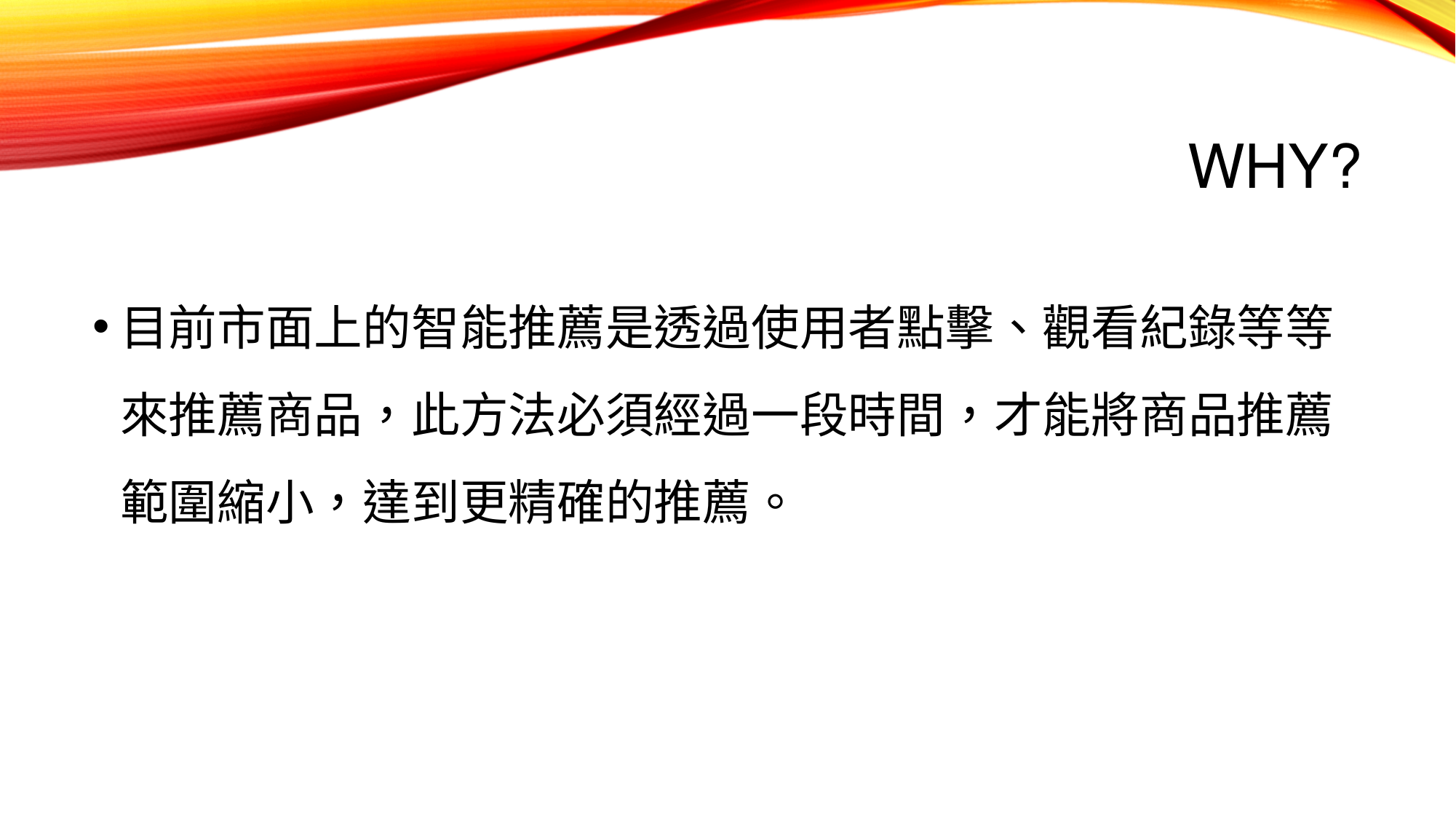

# Why?
目前市面上的智能推薦是透過使用者點擊、觀看紀錄等等來推薦商品，此方法必須經過一段時間，才能將商品推薦範圍縮小，達到更精確的推薦。

直接
快速
方便